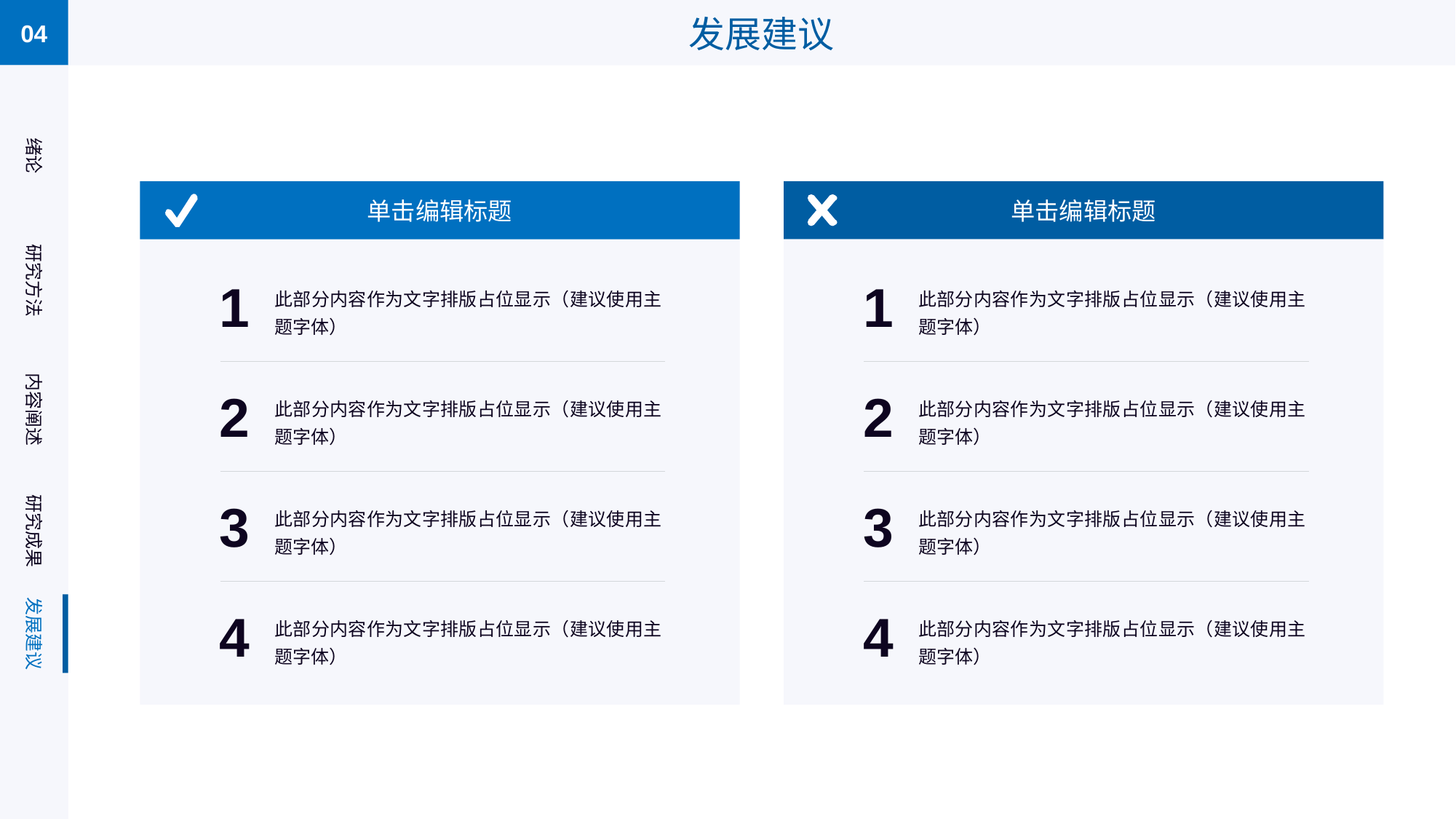

04
发展建议

绪论
单击编辑标题

1
此部分内容作为文字排版占位显示（建议使用主题字体）
2
此部分内容作为文字排版占位显示（建议使用主题字体）
3
此部分内容作为文字排版占位显示（建议使用主题字体）
4
此部分内容作为文字排版占位显示（建议使用主题字体）
单击编辑标题

1
此部分内容作为文字排版占位显示（建议使用主题字体）
2
此部分内容作为文字排版占位显示（建议使用主题字体）
3
此部分内容作为文字排版占位显示（建议使用主题字体）
4
此部分内容作为文字排版占位显示（建议使用主题字体）
研究方法
内容阐述
研究成果

发展建议